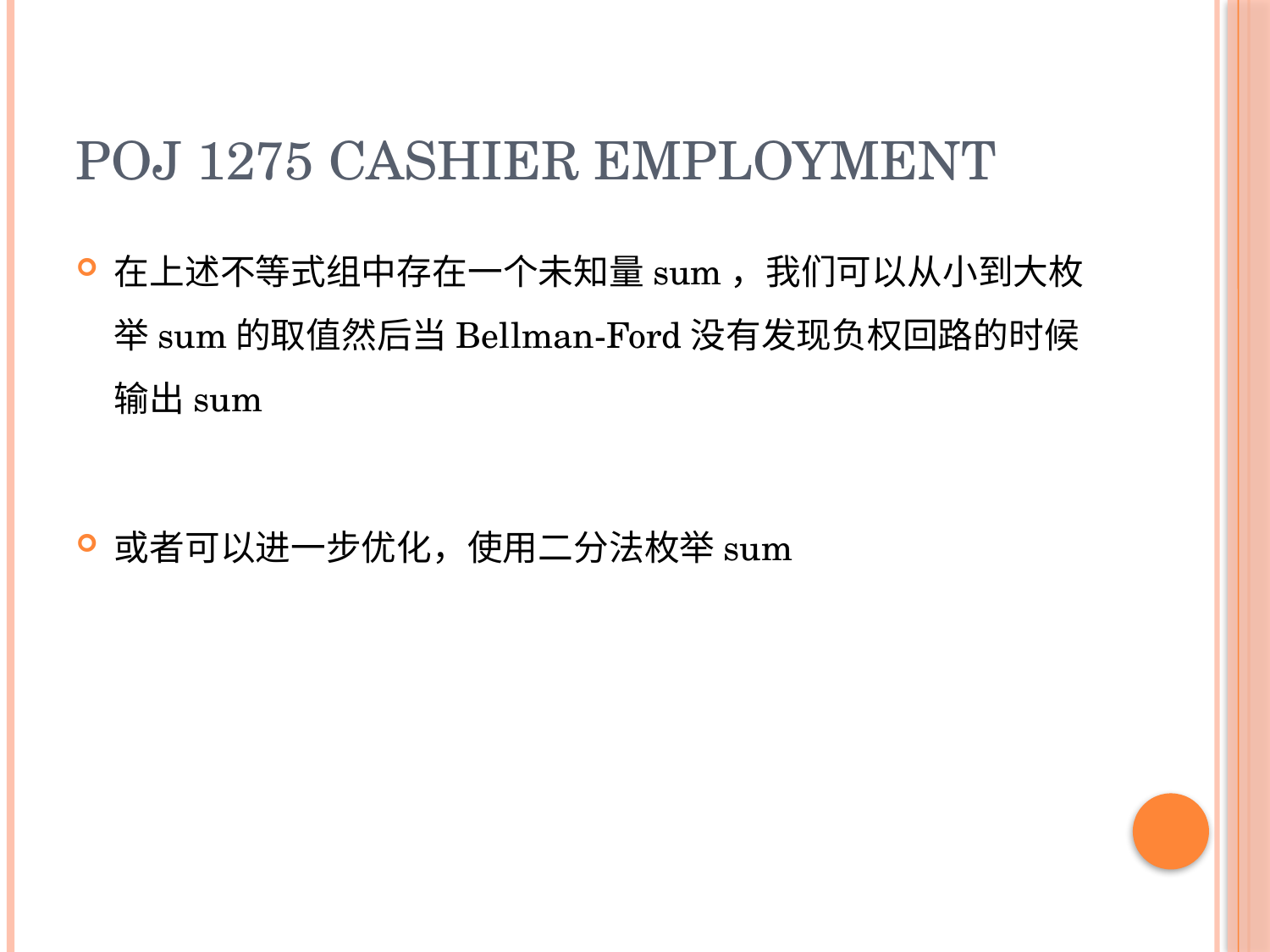

# POJ 1275 Cashier Employment
在上述不等式组中存在一个未知量sum，我们可以从小到大枚举sum的取值然后当Bellman-Ford没有发现负权回路的时候输出sum

或者可以进一步优化，使用二分法枚举sum